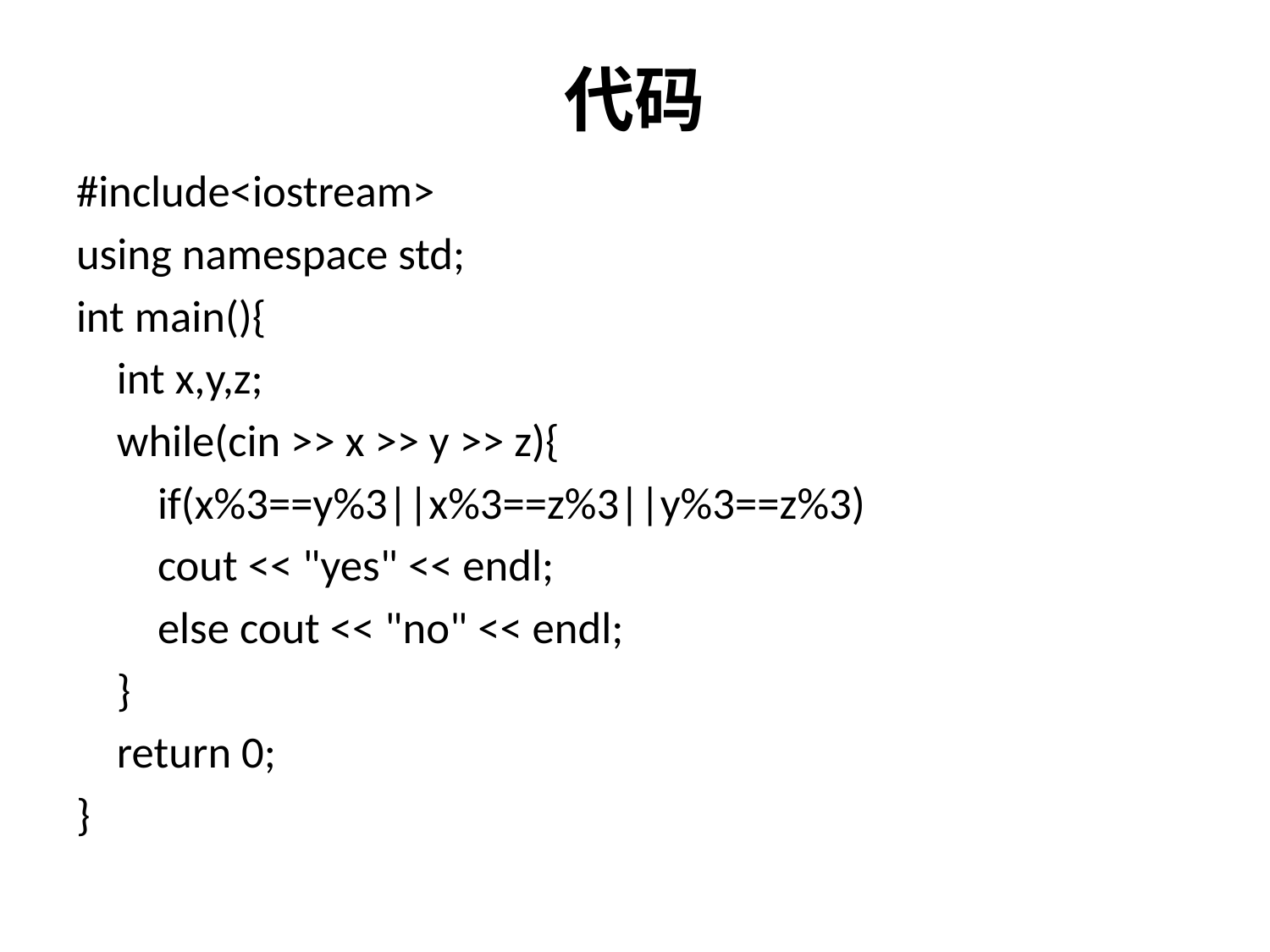

# 代码
#include<iostream>
using namespace std;
int main(){
    int x,y,z;
    while(cin >> x >> y >> z){
        if(x%3==y%3||x%3==z%3||y%3==z%3)
        cout << "yes" << endl;
        else cout << "no" << endl;
    }
    return 0;
}